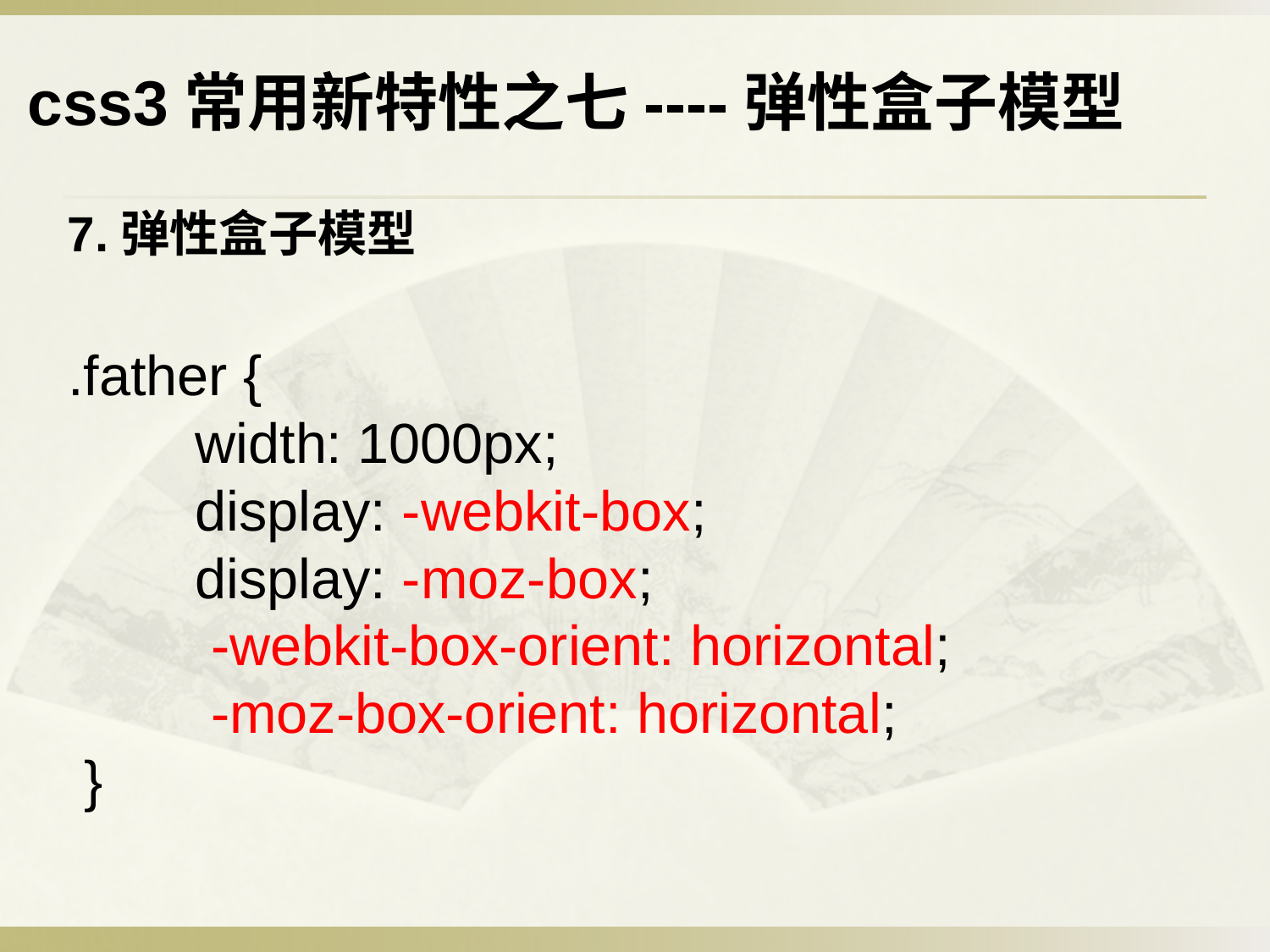

css3常用新特性之七----弹性盒子模型
7.弹性盒子模型
.father {
	width: 1000px;
	display: -webkit-box;
	display: -moz-box;
	 -webkit-box-orient: horizontal;
	 -moz-box-orient: horizontal;
 }